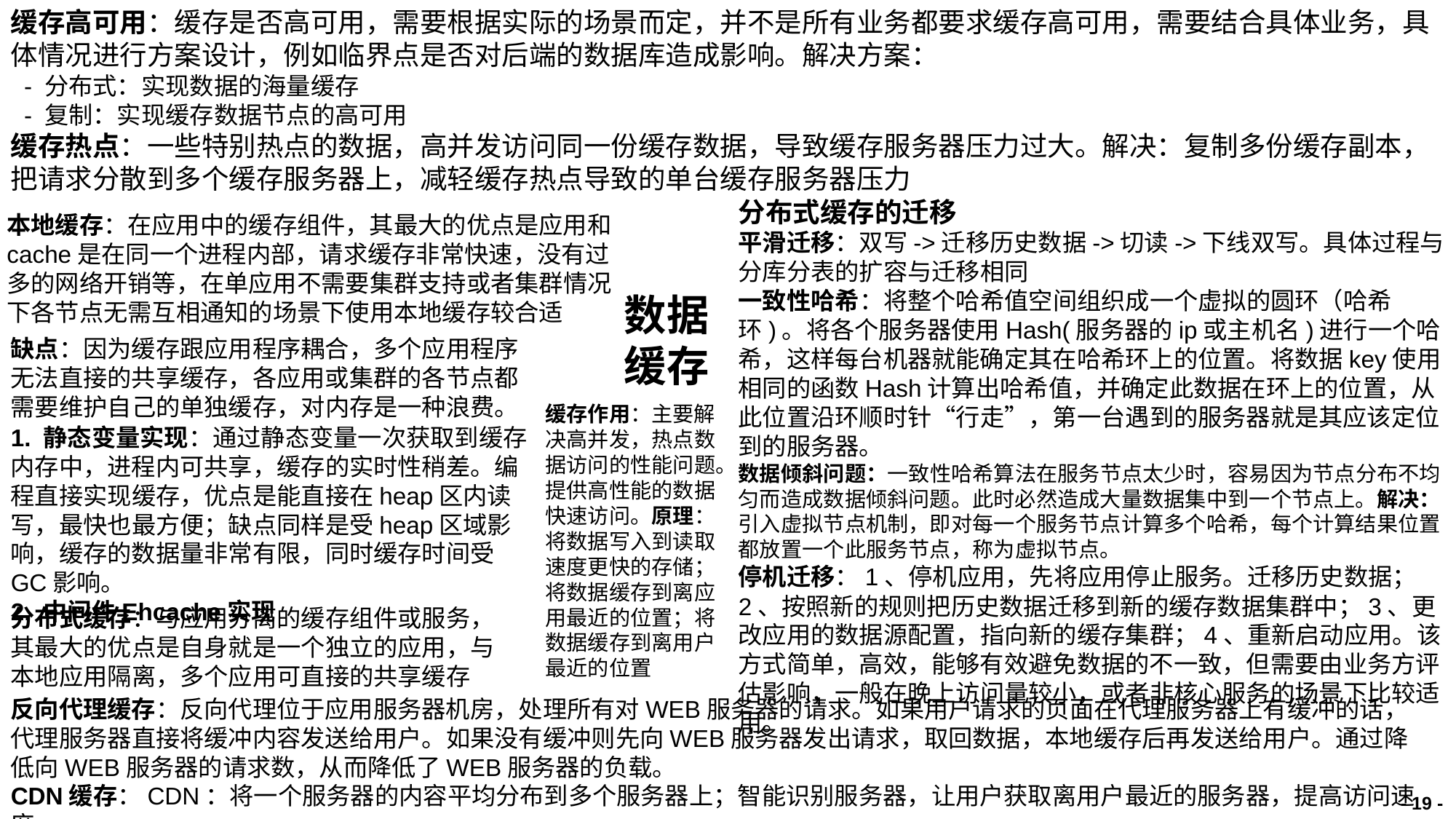

缓存高可用：缓存是否高可用，需要根据实际的场景而定，并不是所有业务都要求缓存高可用，需要结合具体业务，具体情况进行方案设计，例如临界点是否对后端的数据库造成影响。解决方案：
  - 分布式：实现数据的海量缓存
  - 复制：实现缓存数据节点的高可用
缓存热点：一些特别热点的数据，高并发访问同一份缓存数据，导致缓存服务器压力过大。解决：复制多份缓存副本，把请求分散到多个缓存服务器上，减轻缓存热点导致的单台缓存服务器压力
分布式缓存的迁移
平滑迁移：双写->迁移历史数据->切读->下线双写。具体过程与分库分表的扩容与迁移相同
一致性哈希：将整个哈希值空间组织成一个虚拟的圆环（哈希环)。将各个服务器使用Hash(服务器的ip或主机名)进行一个哈希，这样每台机器就能确定其在哈希环上的位置。将数据key使用相同的函数Hash计算出哈希值，并确定此数据在环上的位置，从此位置沿环顺时针“行走”，第一台遇到的服务器就是其应该定位到的服务器。
数据倾斜问题：一致性哈希算法在服务节点太少时，容易因为节点分布不均匀而造成数据倾斜问题。此时必然造成大量数据集中到一个节点上。解决：引入虚拟节点机制，即对每一个服务节点计算多个哈希，每个计算结果位置都放置一个此服务节点，称为虚拟节点。
停机迁移：1、停机应用，先将应用停止服务。迁移历史数据；2、按照新的规则把历史数据迁移到新的缓存数据集群中；3、更改应用的数据源配置，指向新的缓存集群；4、重新启动应用。该方式简单，高效，能够有效避免数据的不一致，但需要由业务方评估影响，一般在晚上访问量较小，或者非核心服务的场景下比较适用。
本地缓存：在应用中的缓存组件，其最大的优点是应用和cache是在同一个进程内部，请求缓存非常快速，没有过多的网络开销等，在单应用不需要集群支持或者集群情况下各节点无需互相通知的场景下使用本地缓存较合适
数据缓存
缺点：因为缓存跟应用程序耦合，多个应用程序无法直接的共享缓存，各应用或集群的各节点都需要维护自己的单独缓存，对内存是一种浪费。
缓存作用：主要解决高并发，热点数据访问的性能问题。提供高性能的数据快速访问。原理：将数据写入到读取速度更快的存储；将数据缓存到离应用最近的位置；将数据缓存到离用户最近的位置
1. 静态变量实现：通过静态变量一次获取到缓存内存中，进程内可共享，缓存的实时性稍差。编程直接实现缓存，优点是能直接在heap区内读写，最快也最方便；缺点同样是受heap区域影响，缓存的数据量非常有限，同时缓存时间受GC影响。
2. 中间件Ehcache实现
分布式缓存：与应用分离的缓存组件或服务，其最大的优点是自身就是一个独立的应用，与本地应用隔离，多个应用可直接的共享缓存
反向代理缓存：反向代理位于应用服务器机房，处理所有对WEB服务器的请求。如果用户请求的页面在代理服务器上有缓冲的话，代理服务器直接将缓冲内容发送给用户。如果没有缓冲则先向WEB服务器发出请求，取回数据，本地缓存后再发送给用户。通过降低向WEB服务器的请求数，从而降低了WEB服务器的负载。
CDN缓存：CDN：将一个服务器的内容平均分布到多个服务器上；智能识别服务器，让用户获取离用户最近的服务器，提高访问速度。